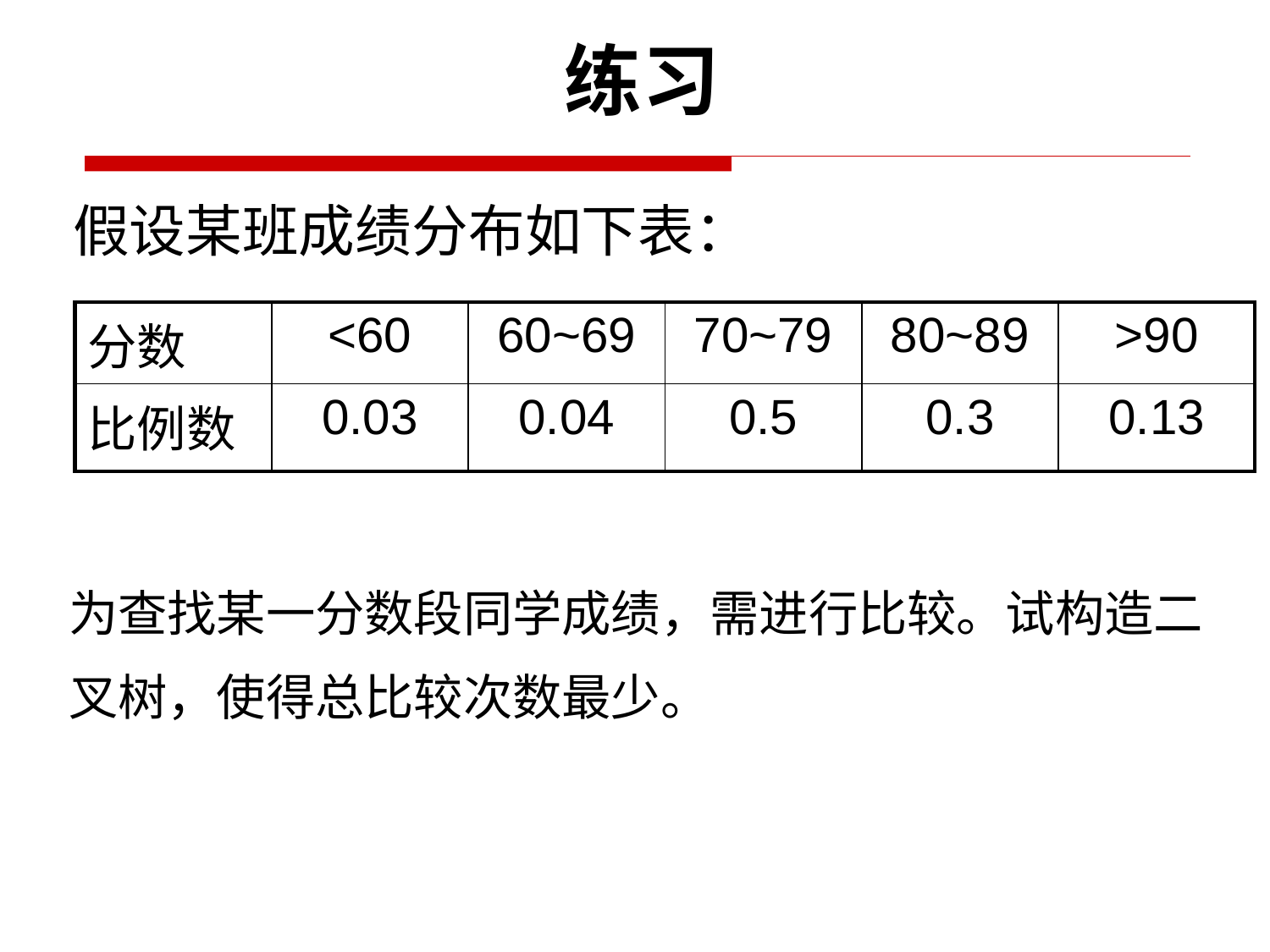

练习
假设某班成绩分布如下表：
| 分数 | <60 | 60~69 | 70~79 | 80~89 | >90 |
| --- | --- | --- | --- | --- | --- |
| 比例数 | 0.03 | 0.04 | 0.5 | 0.3 | 0.13 |
为查找某一分数段同学成绩，需进行比较。试构造二
叉树，使得总比较次数最少。